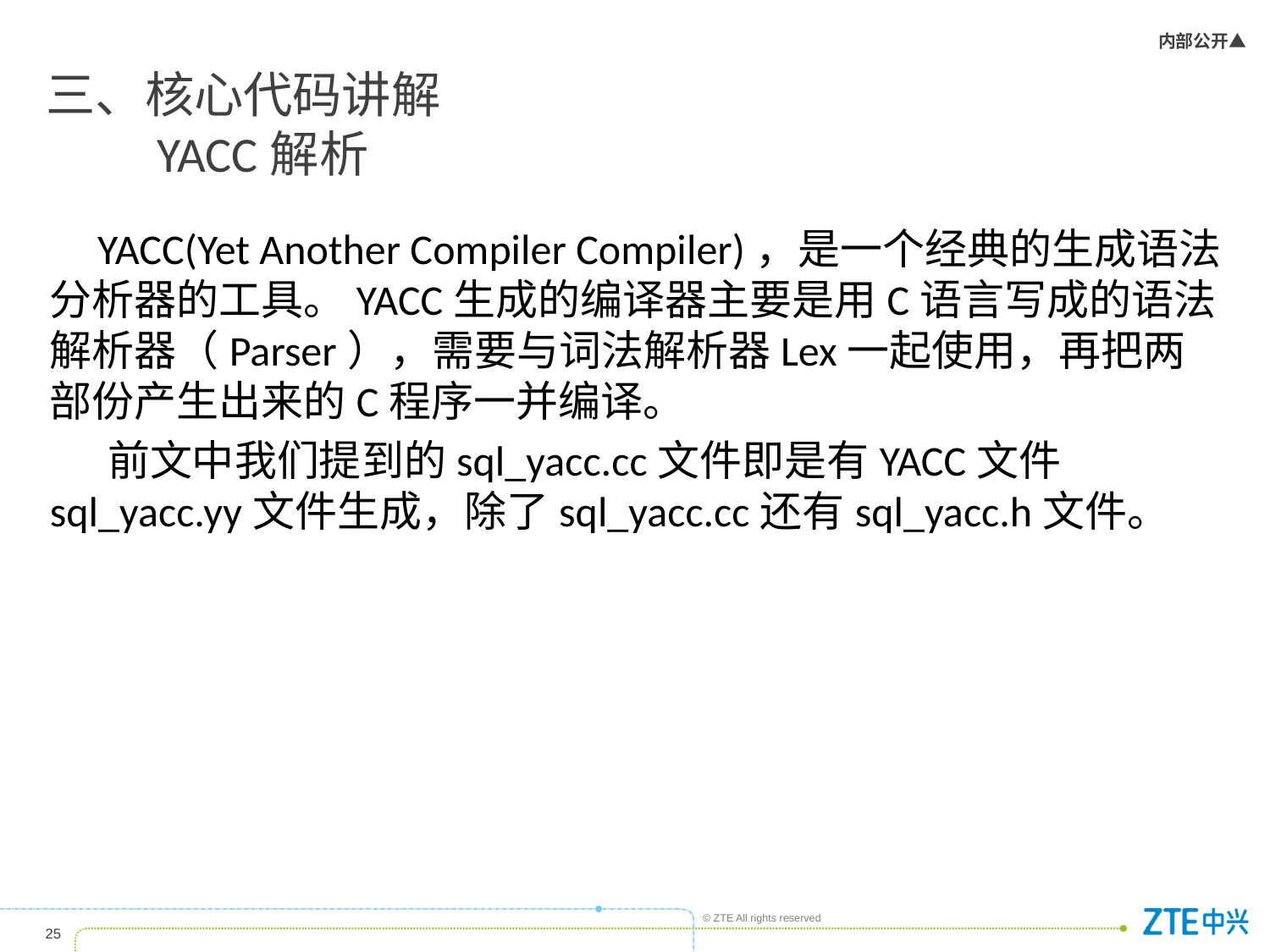

# 三、核心代码讲解 YACC解析
     YACC(Yet Another Compiler Compiler)，是一个经典的生成语法分析器的工具。YACC生成的编译器主要是用C语言写成的语法解析器（Parser），需要与词法解析器Lex一起使用，再把两部份产生出来的C程序一并编译。
     前文中我们提到的sql_yacc.cc文件即是有YACC文件sql_yacc.yy文件生成，除了sql_yacc.cc还有sql_yacc.h文件。